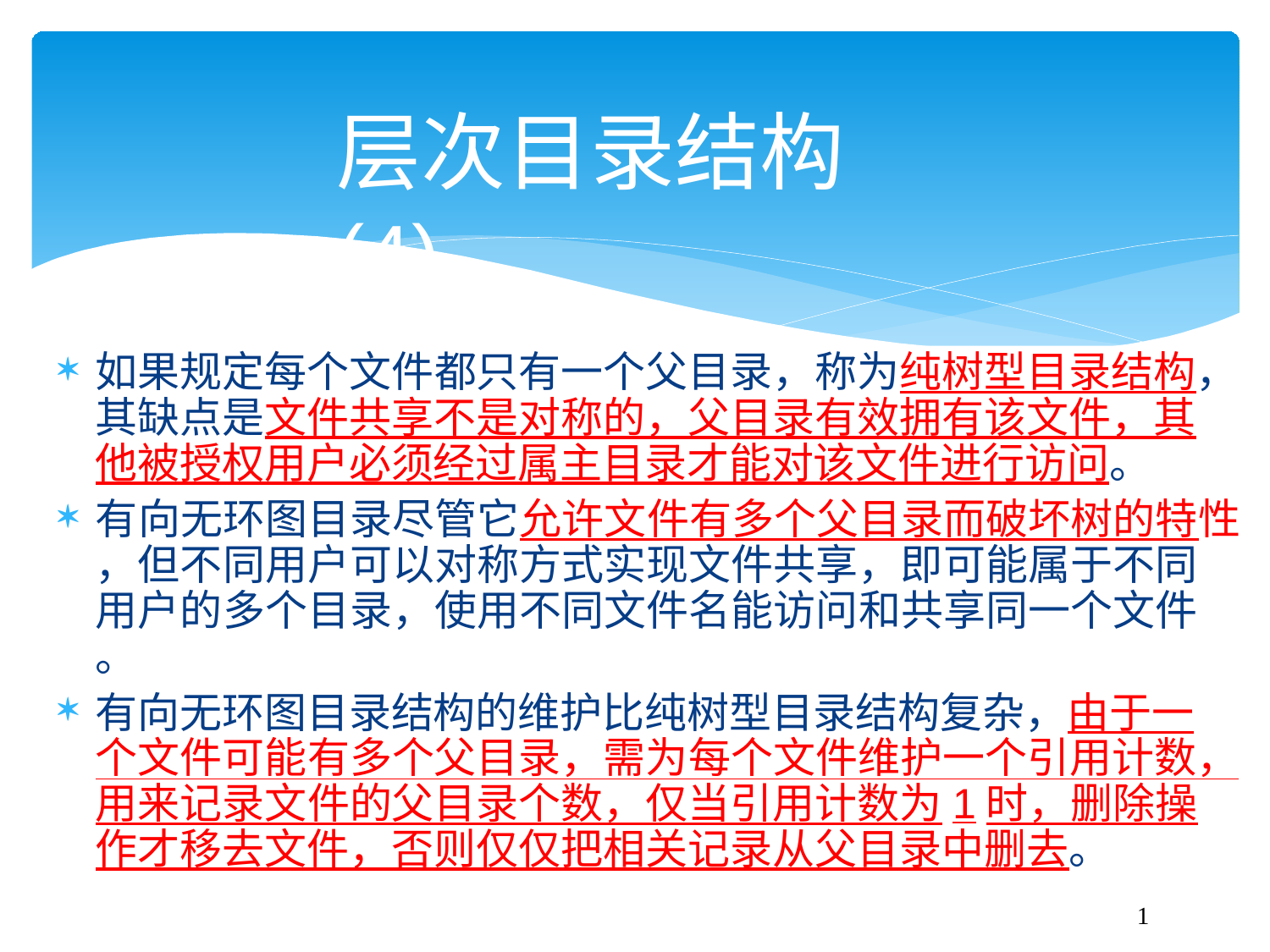

# 层次目录结构(4)
如果规定每个文件都只有一个父目录，称为纯树型目录结构， 其缺点是文件共享不是对称的，父目录有效拥有该文件，其 他被授权用户必须经过属主目录才能对该文件进行访问。
有向无环图目录尽管它允许文件有多个父目录而破坏树的特性 ，但不同用户可以对称方式实现文件共享，即可能属于不同 用户的多个目录，使用不同文件名能访问和共享同一个文件 。
有向无环图目录结构的维护比纯树型目录结构复杂，由于一 个文件可能有多个父目录，需为每个文件维护一个引用计数， 用来记录文件的父目录个数，仅当引用计数为1时，删除操
作才移去文件，否则仅仅把相关记录从父目录中删去。

41